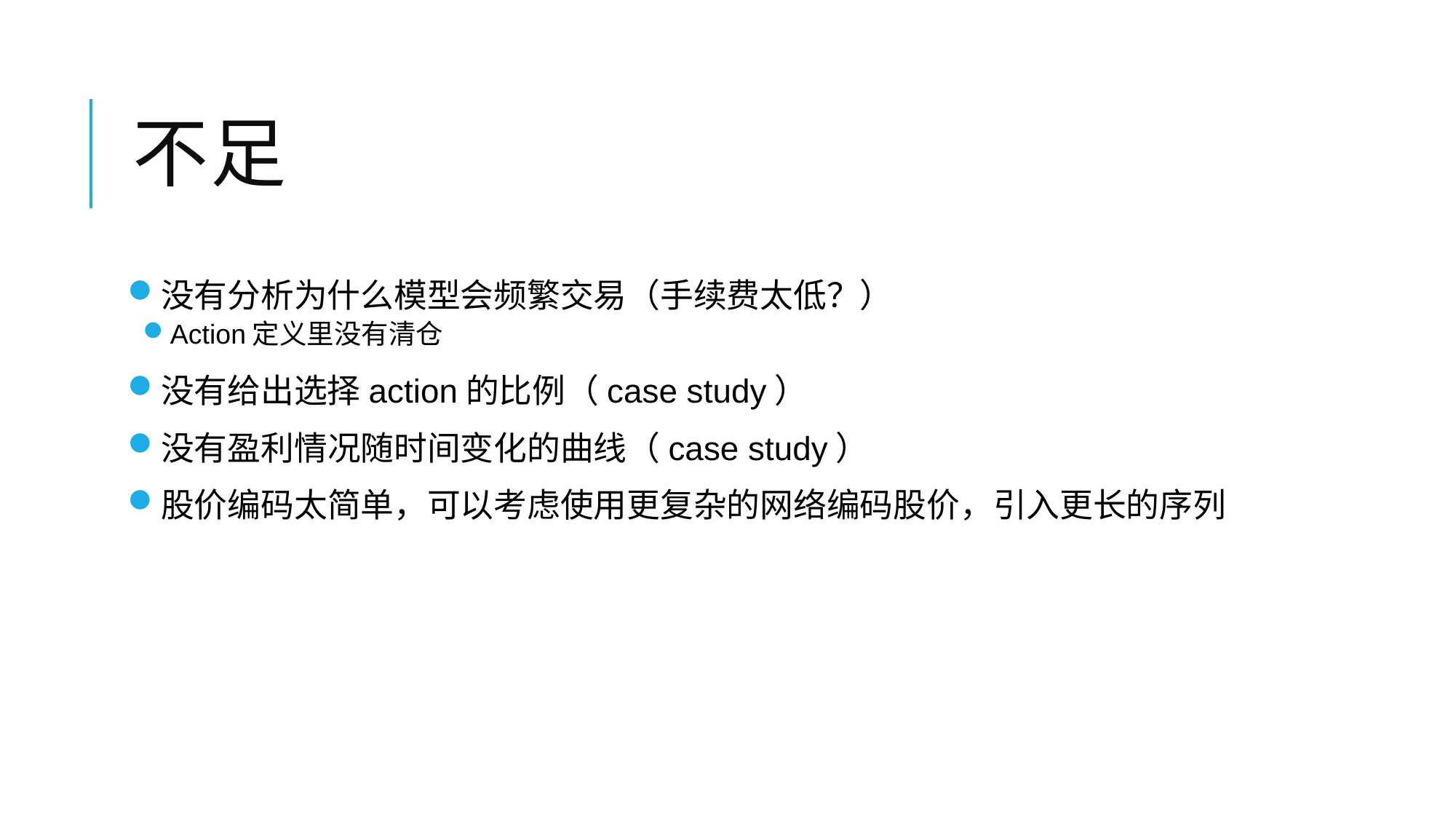

# 不足
没有分析为什么模型会频繁交易（手续费太低？）
Action定义里没有清仓
没有给出选择action的比例（case study）
没有盈利情况随时间变化的曲线（case study）
股价编码太简单，可以考虑使用更复杂的网络编码股价，引入更长的序列